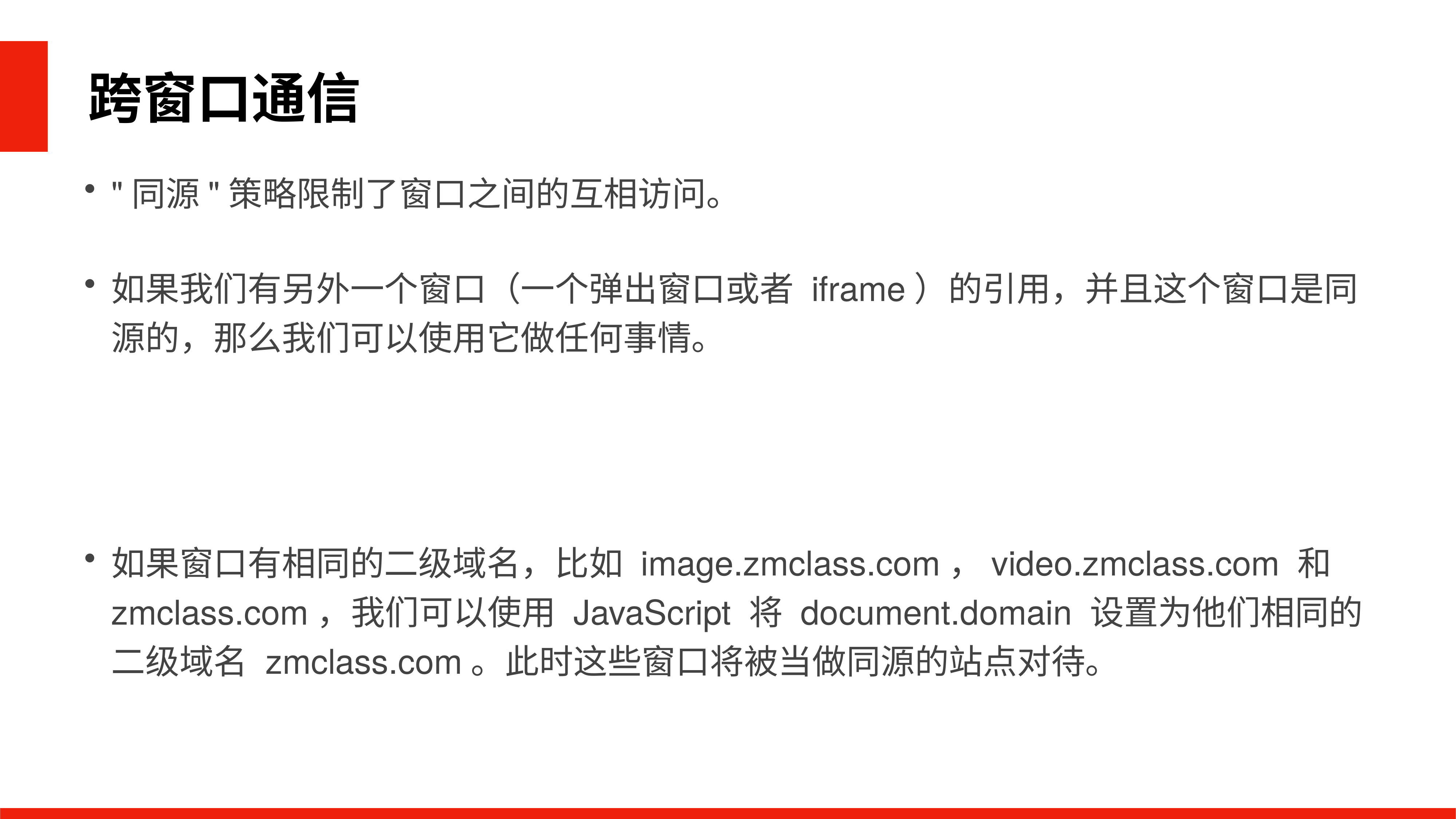

跨窗口通信
"同源"策略限制了窗口之间的互相访问。
如果我们有另外一个窗口（一个弹出窗口或者 iframe）的引用，并且这个窗口是同源的，那么我们可以使用它做任何事情。
如果窗口有相同的二级域名，比如 image.zmclass.com，video.zmclass.com 和 zmclass.com，我们可以使用 JavaScript 将 document.domain 设置为他们相同的二级域名 zmclass.com。此时这些窗口将被当做同源的站点对待。
2